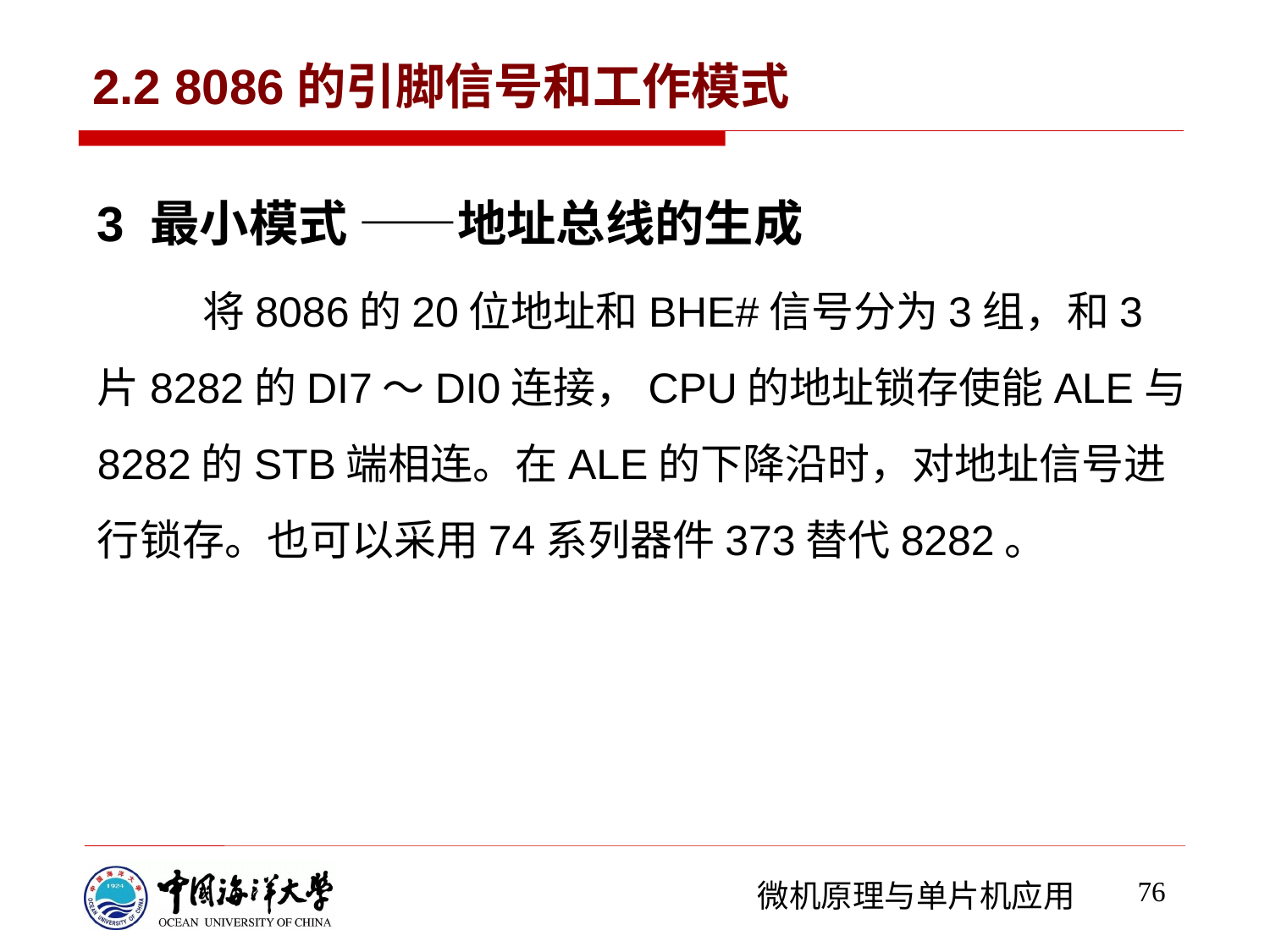

# 2.2 8086的引脚信号和工作模式
3 最小模式 ——地址总线的生成
          将8086的20位地址和BHE#信号分为3组，和3片8282的DI7～DI0连接，CPU的地址锁存使能ALE与8282的STB端相连。在ALE的下降沿时，对地址信号进行锁存。也可以采用74系列器件373替代8282。
76